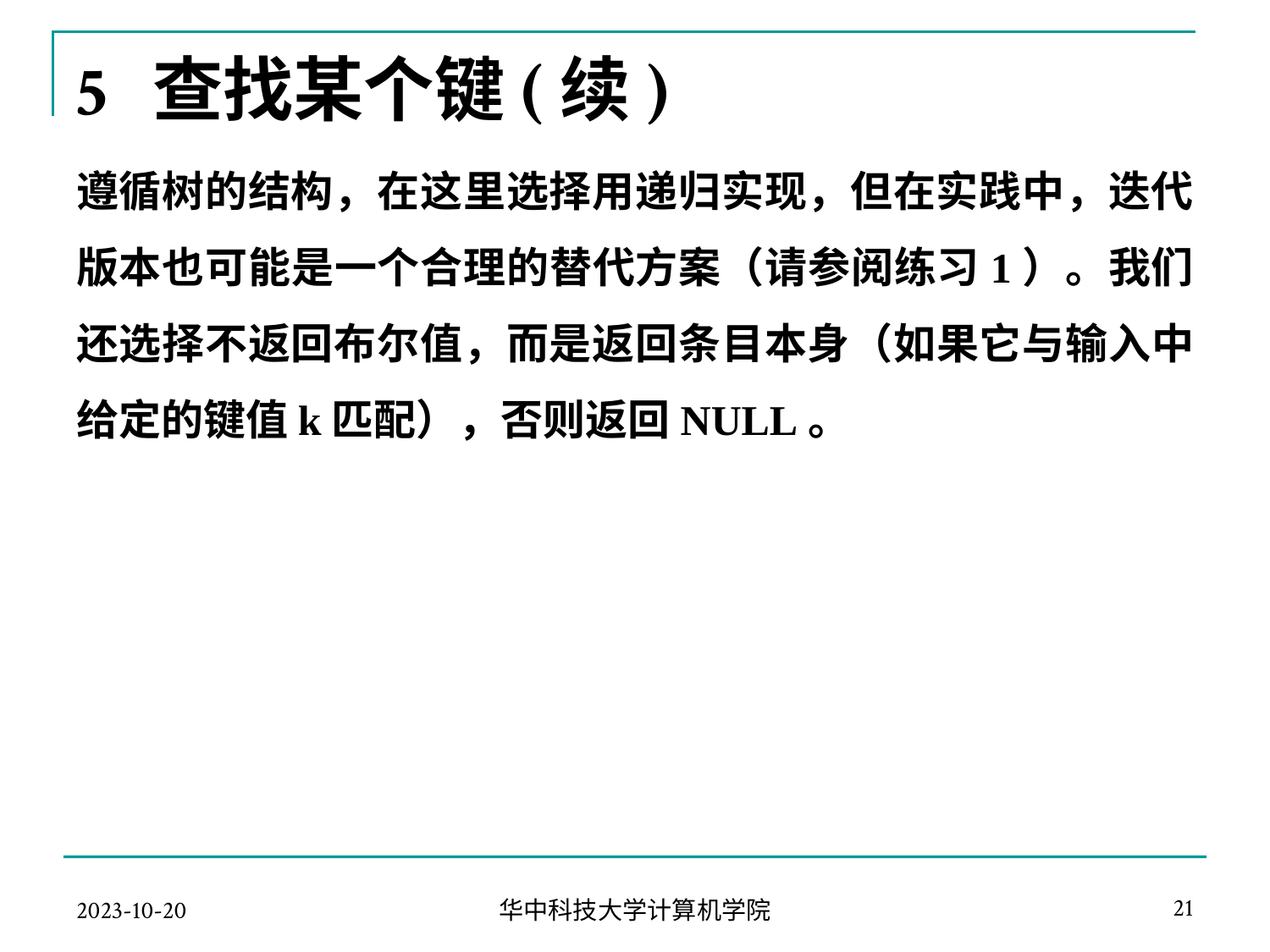

# 5  查找某个键(续)
遵循树的结构，在这里选择用递归实现，但在实践中，迭代版本也可能是一个合理的替代方案（请参阅练习1）。我们还选择不返回布尔值，而是返回条目本身（如果它与输入中给定的键值k匹配），否则返回NULL。
2023-10-20
21
华中科技大学计算机学院